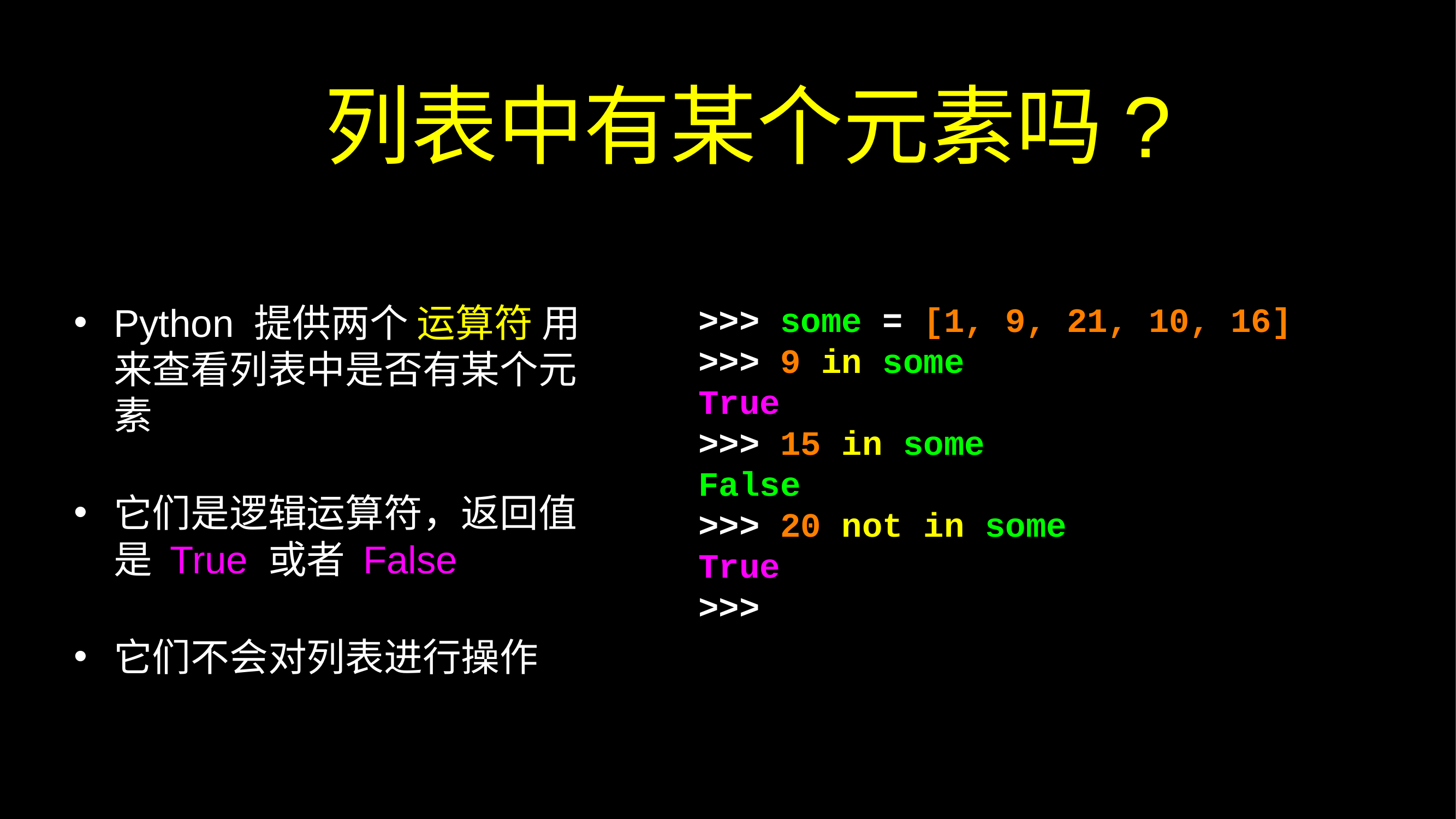

# 列表中有某个元素吗?
Python 提供两个 运算符 用来查看列表中是否有某个元素
它们是逻辑运算符，返回值是 True 或者 False
它们不会对列表进行操作
>>> some = [1, 9, 21, 10, 16]
>>> 9 in some
True
>>> 15 in some
False
>>> 20 not in some
True
>>>